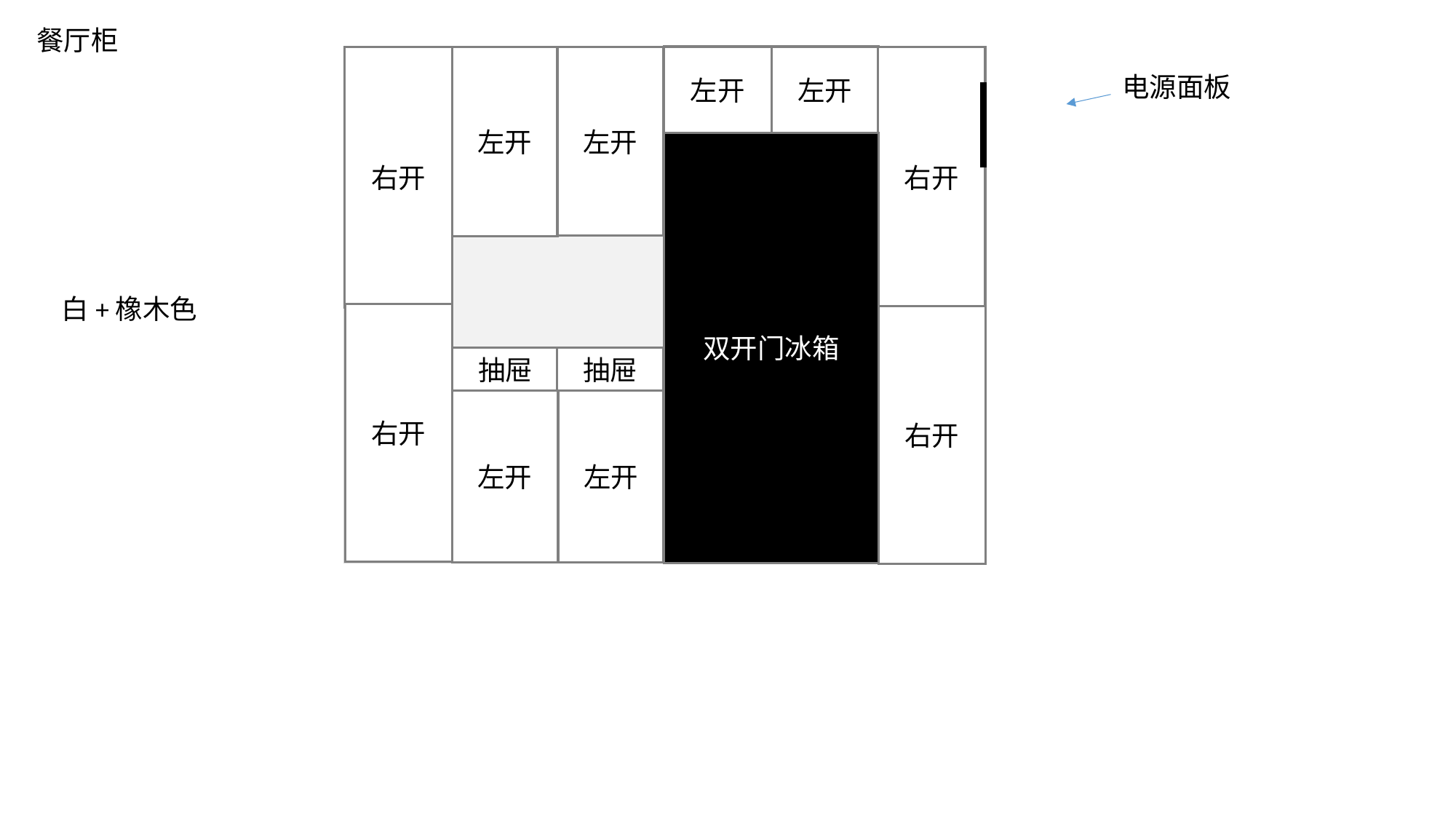

餐厅柜
左开
左开

左开
右开
右开
左开
电源面板

双开门冰箱
白+橡木色
右开
右开
抽屉
抽屉
左开
左开